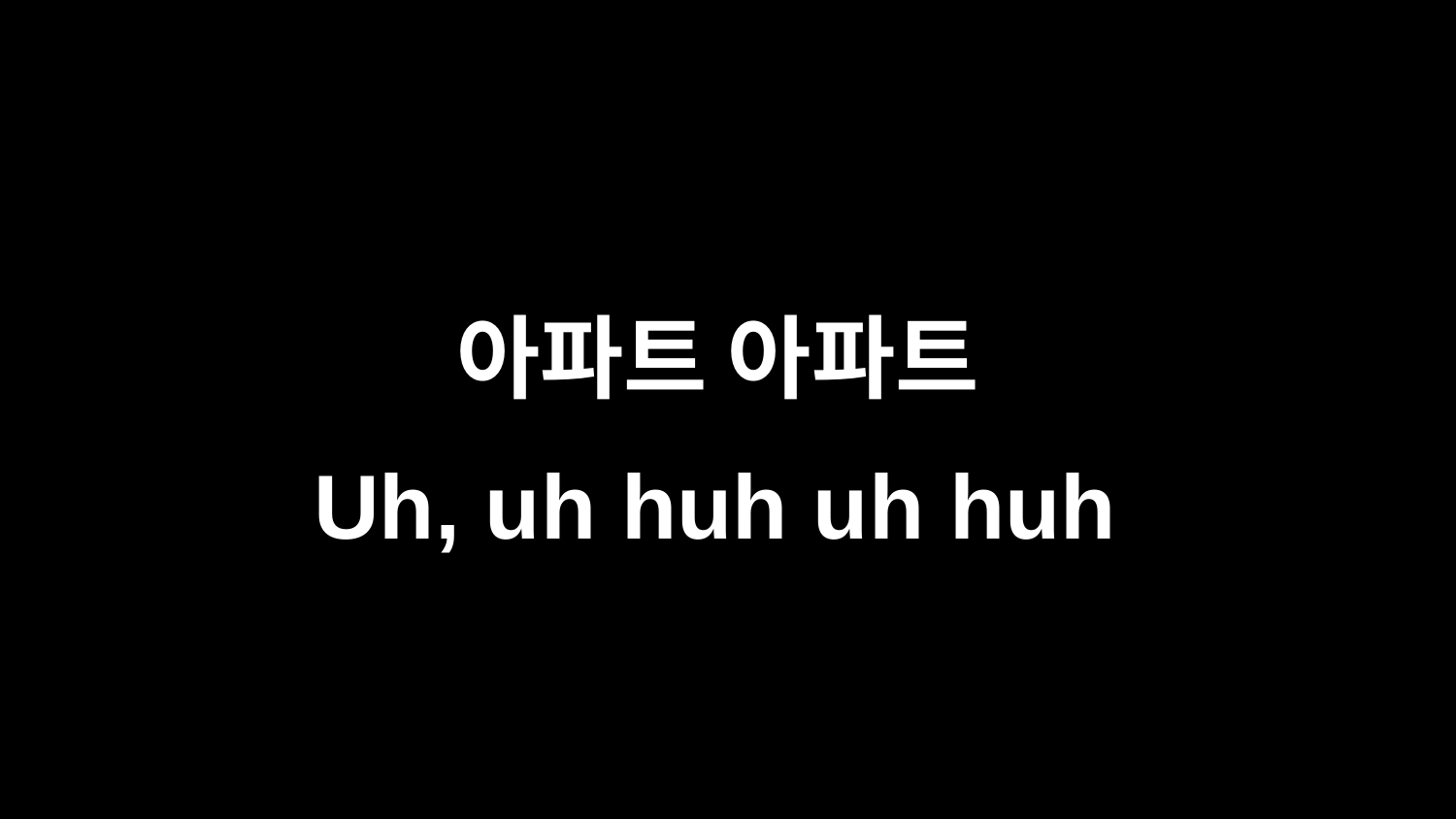

아파트 아파트
Uh, uh huh uh huh